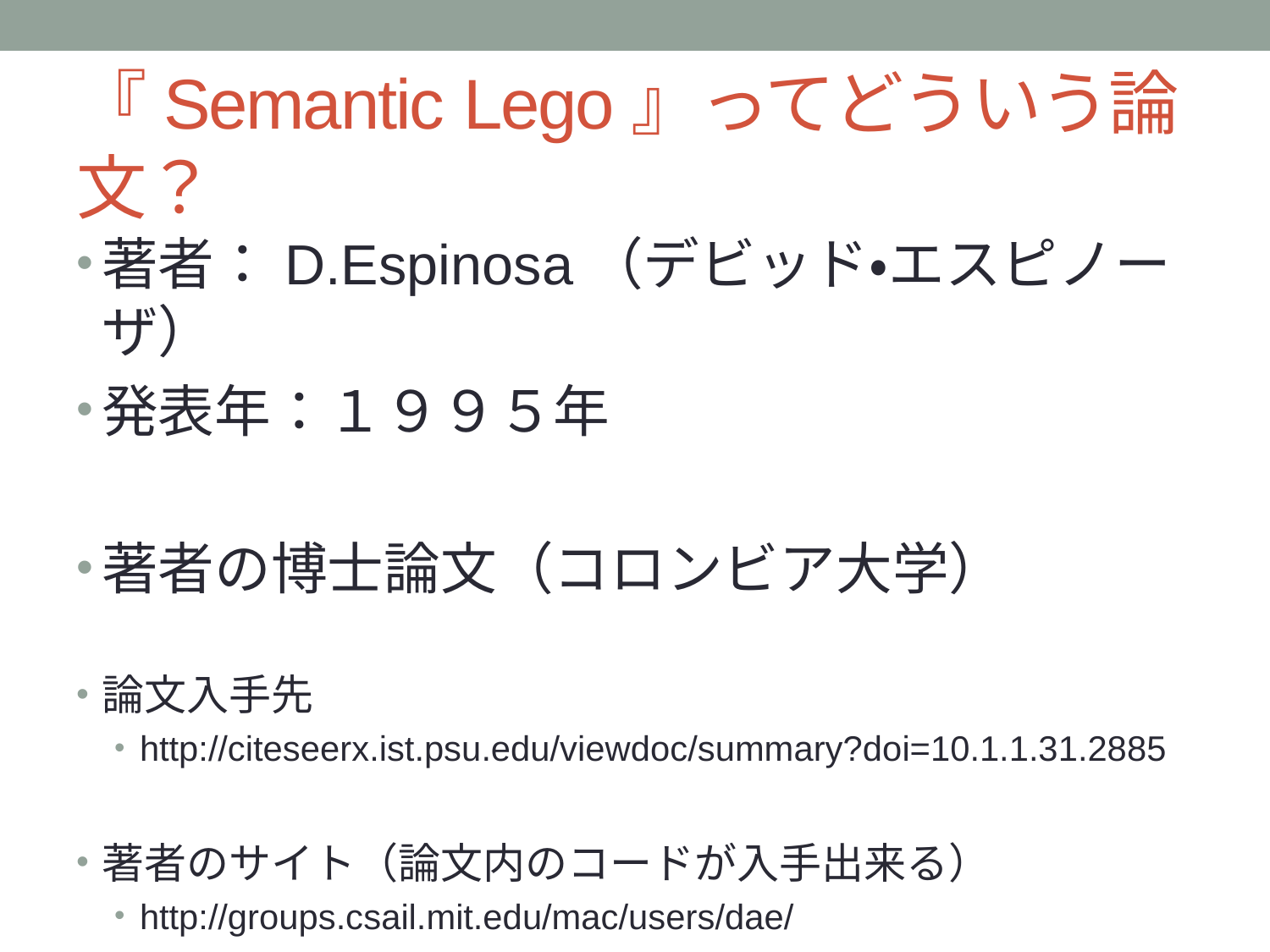

# 『Semantic Lego』ってどういう論文？
著者：D.Espinosa（デビッド・エスピノーザ）
発表年：１９９５年

著者の博士論文（コロンビア大学）

論文入手先
http://citeseerx.ist.psu.edu/viewdoc/summary?doi=10.1.1.31.2885

著者のサイト（論文内のコードが入手出来る）
http://groups.csail.mit.edu/mac/users/dae/